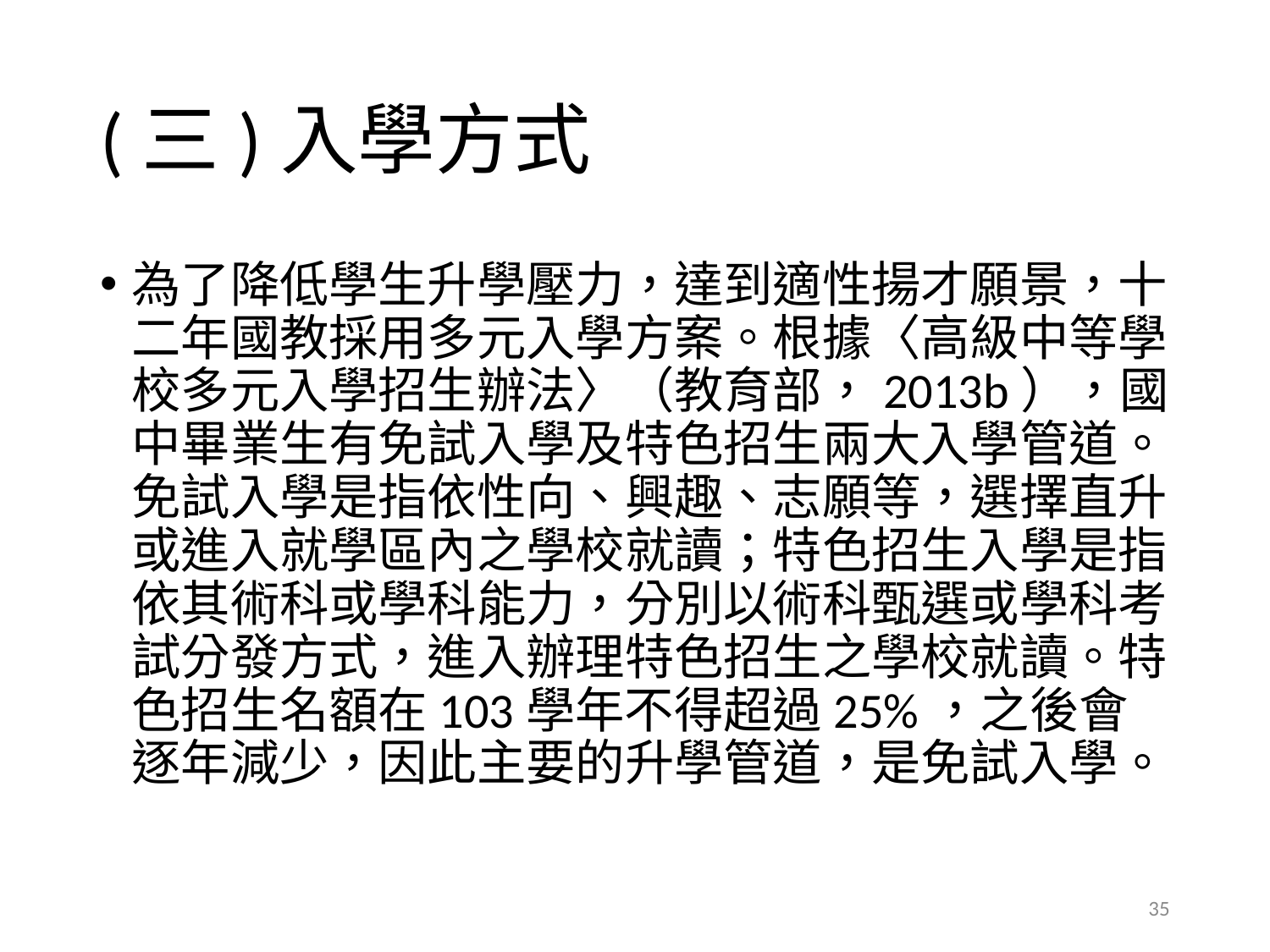

# (三)入學方式
為了降低學生升學壓力，達到適性揚才願景，十二年國教採用多元入學方案。根據〈高級中等學校多元入學招生辦法〉（教育部，2013b），國中畢業生有免試入學及特色招生兩大入學管道。免試入學是指依性向、興趣、志願等，選擇直升或進入就學區內之學校就讀；特色招生入學是指依其術科或學科能力，分別以術科甄選或學科考試分發方式，進入辦理特色招生之學校就讀。特色招生名額在103學年不得超過25%，之後會逐年減少，因此主要的升學管道，是免試入學。
35